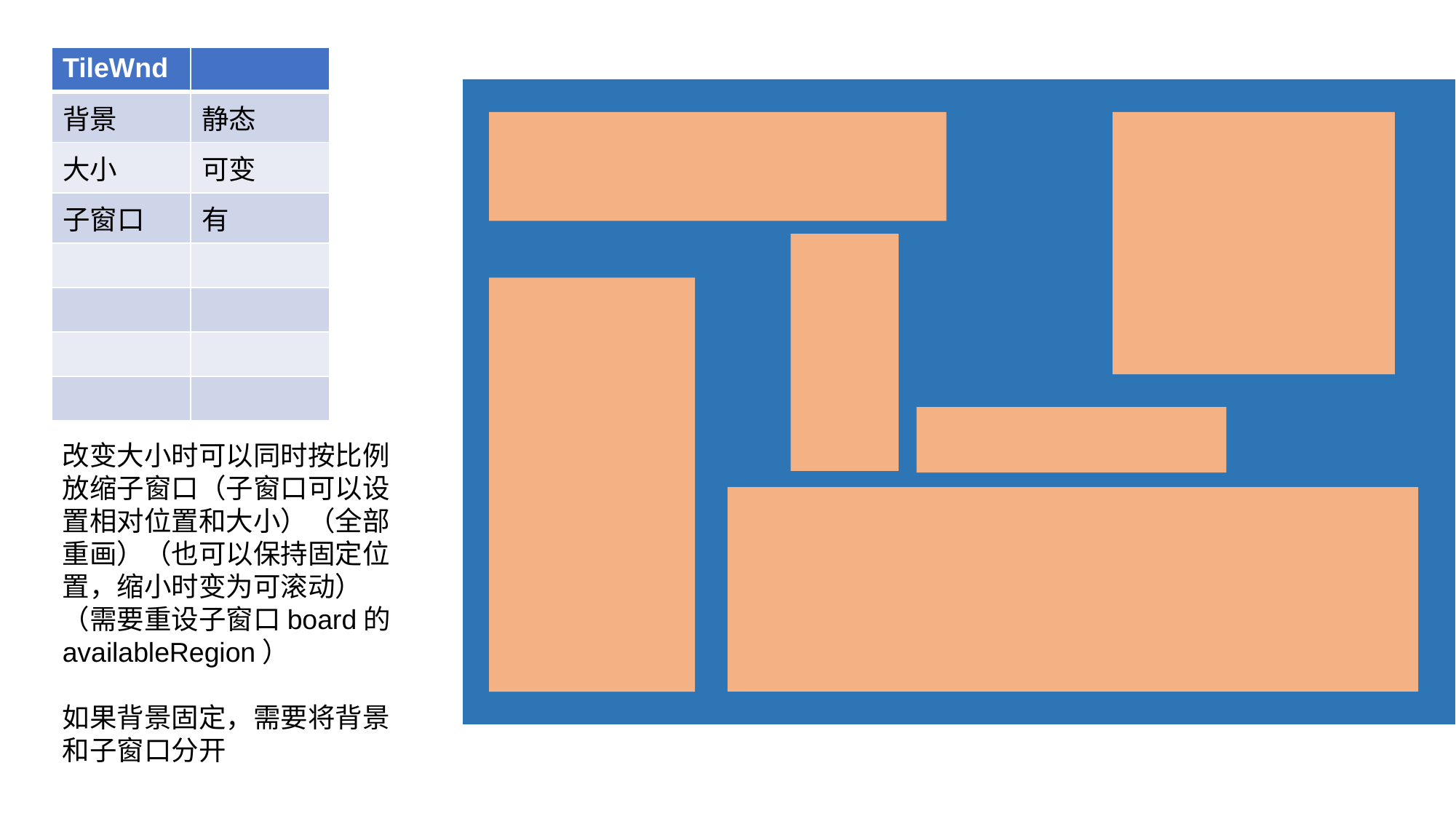

| TileWnd |  |
| --- | --- |
| 背景 | 静态 |
| 大小 | 可变 |
| 子窗口 | 有 |
|  |  |
|  |  |
|  |  |
|  |  |

改变大小时可以同时按比例放缩子窗口（子窗口可以设置相对位置和大小）（全部重画）（也可以保持固定位置，缩小时变为可滚动）
（需要重设子窗口board的availableRegion）

如果背景固定，需要将背景和子窗口分开